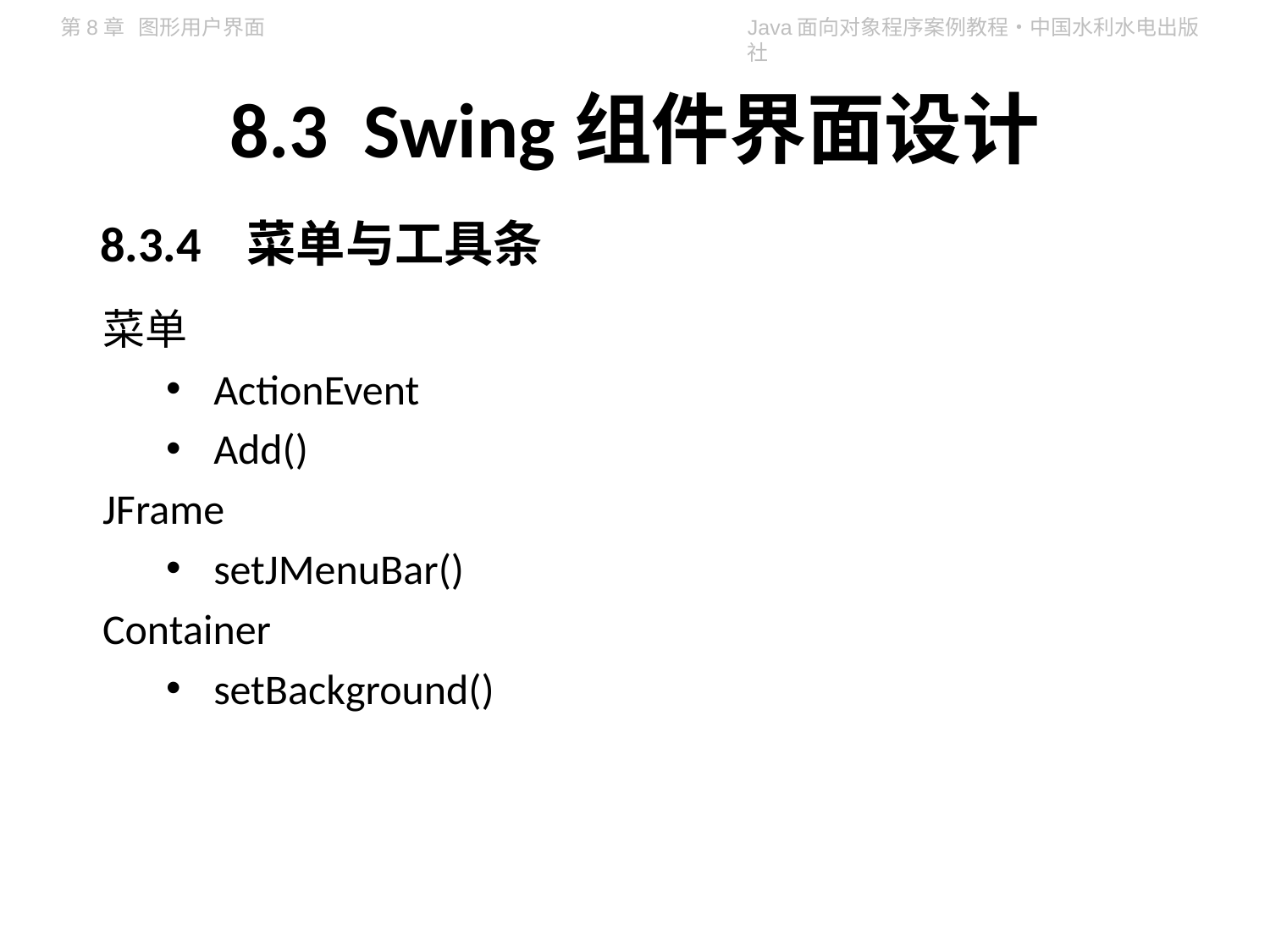

# 8.3  Swing组件界面设计
8.3.4   菜单与工具条
菜单
ActionEvent
Add()
JFrame
setJMenuBar()
Container
setBackground()